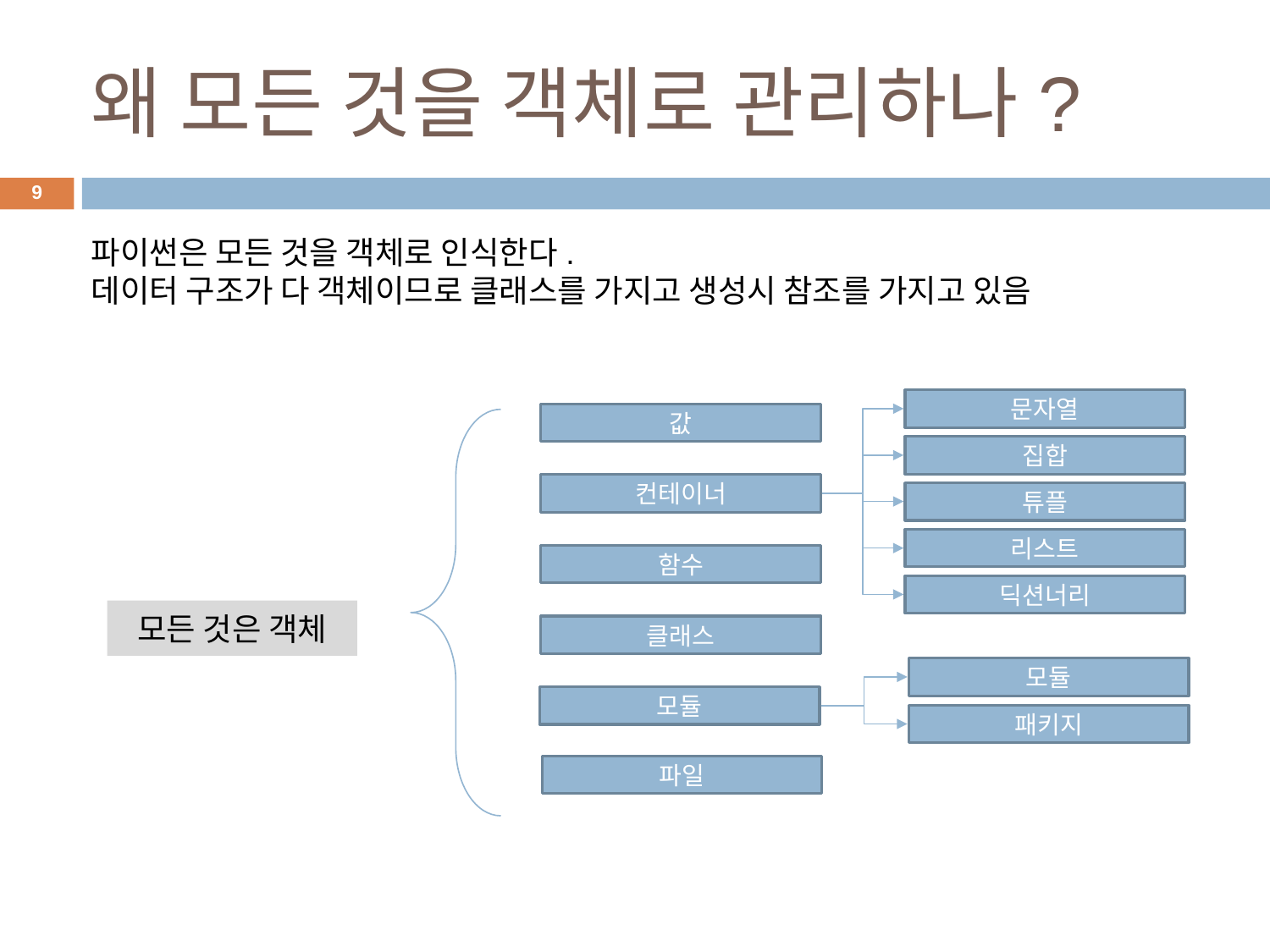

# 왜 모든 것을 객체로 관리하나?
9
파이썬은 모든 것을 객체로 인식한다.
데이터 구조가 다 객체이므로 클래스를 가지고 생성시 참조를 가지고 있음
문자열

값

집합

컨테이너

튜플

리스트

함수

딕션너리

모든 것은 객체
클래스

모듈

모듈

패키지

파일